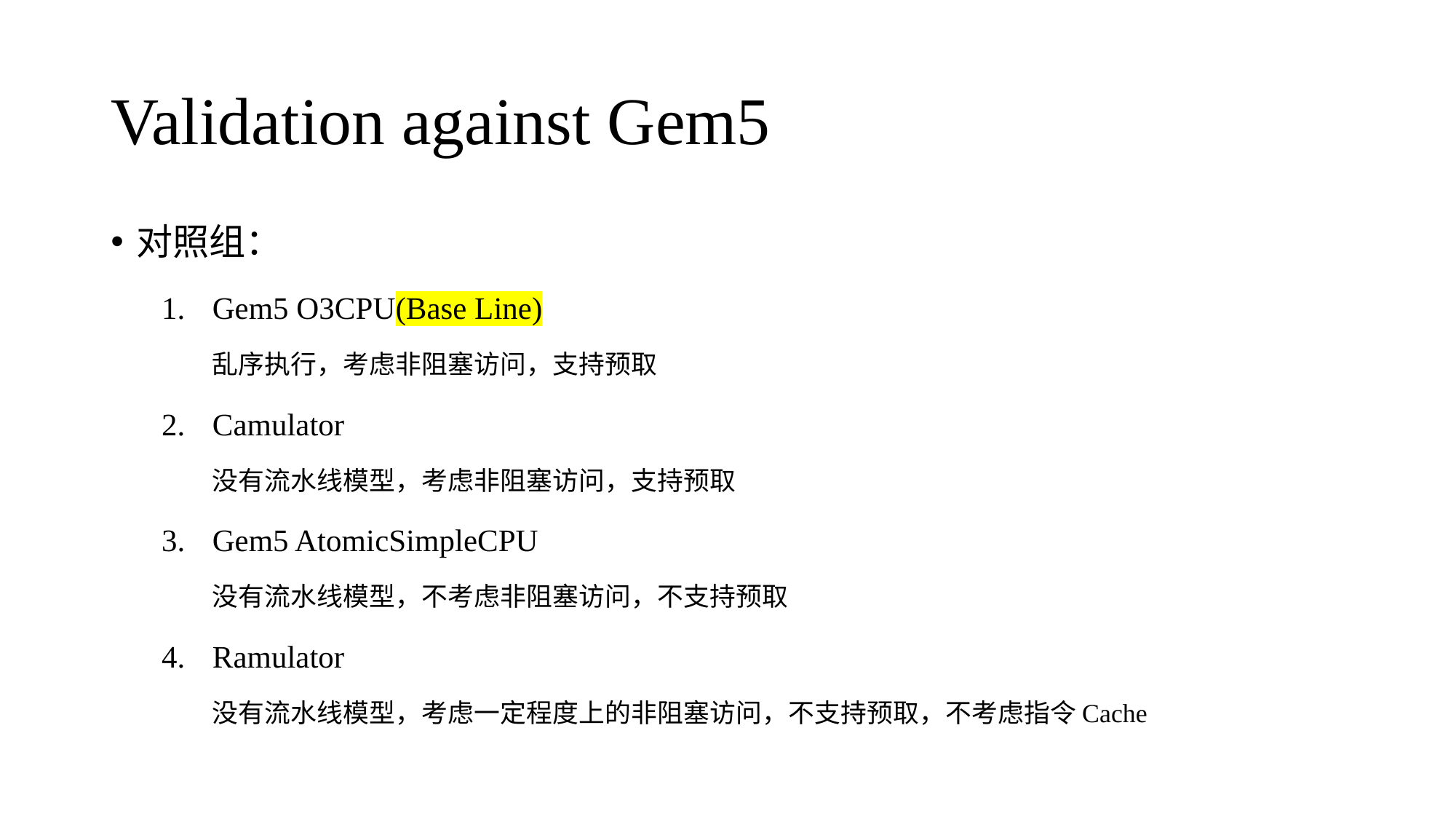

# Validation against Gem5
对照组：
Gem5 O3CPU(Base Line)
乱序执行，考虑非阻塞访问，支持预取
Camulator
没有流水线模型，考虑非阻塞访问，支持预取
Gem5 AtomicSimpleCPU
没有流水线模型，不考虑非阻塞访问，不支持预取
Ramulator
没有流水线模型，考虑一定程度上的非阻塞访问，不支持预取，不考虑指令Cache